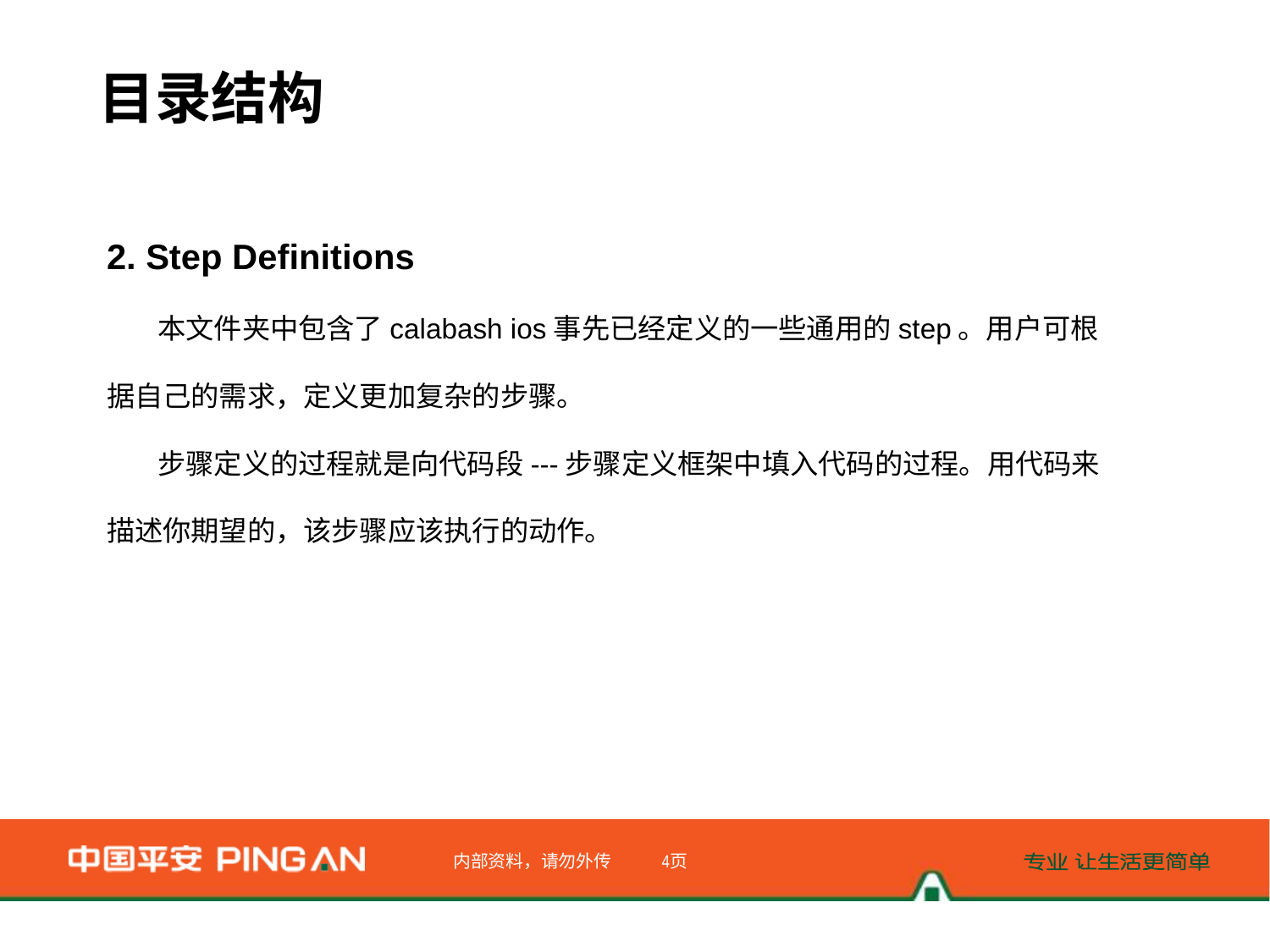

目录结构
2. Step Definitions
       本文件夹中包含了calabash ios事先已经定义的一些通用的step。用户可根据自己的需求，定义更加复杂的步骤。
       步骤定义的过程就是向代码段---步骤定义框架中填入代码的过程。用代码来描述你期望的，该步骤应该执行的动作。